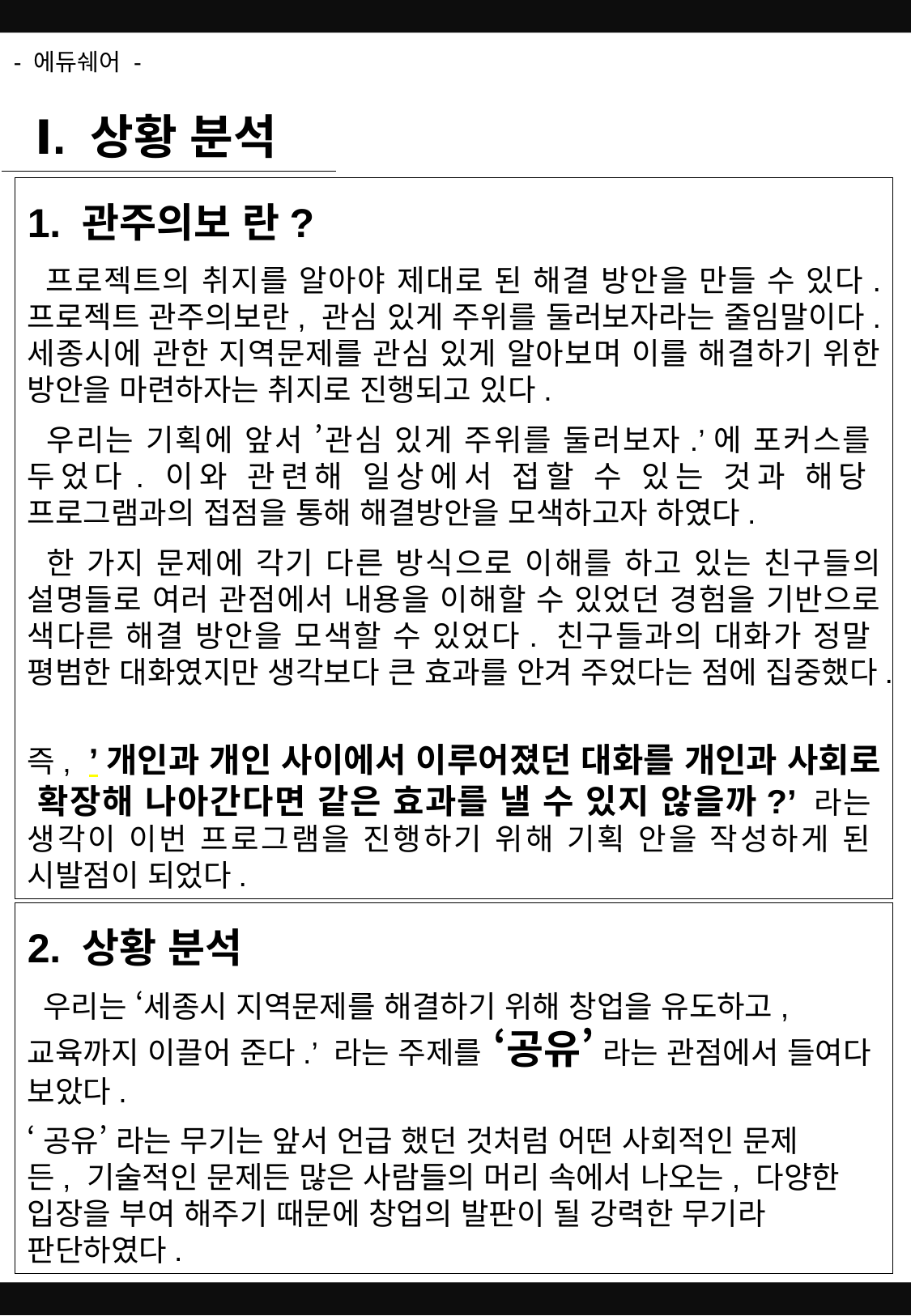

- 에듀쉐어 -
Ⅰ. 상황 분석
1. 관주의보 란?
 프로젝트의 취지를 알아야 제대로 된 해결 방안을 만들 수 있다. 프로젝트 관주의보란, 관심 있게 주위를 둘러보자라는 줄임말이다. 세종시에 관한 지역문제를 관심 있게 알아보며 이를 해결하기 위한 방안을 마련하자는 취지로 진행되고 있다.
 우리는 기획에 앞서 ’관심 있게 주위를 둘러보자.’에 포커스를 두었다. 이와 관련해 일상에서 접할 수 있는 것과 해당 프로그램과의 접점을 통해 해결방안을 모색하고자 하였다.
 한 가지 문제에 각기 다른 방식으로 이해를 하고 있는 친구들의 설명들로 여러 관점에서 내용을 이해할 수 있었던 경험을 기반으로 색다른 해결 방안을 모색할 수 있었다. 친구들과의 대화가 정말 평범한 대화였지만 생각보다 큰 효과를 안겨 주었다는 점에 집중했다.
즉,  ’개인과 개인 사이에서 이루어졌던 대화를 개인과 사회로 확장해 나아간다면 같은 효과를 낼 수 있지 않을까?’ 라는 생각이 이번 프로그램을 진행하기 위해 기획 안을 작성하게 된 시발점이 되었다.
2. 상황 분석
 우리는 ‘세종시 지역문제를 해결하기 위해 창업을 유도하고, 교육까지 이끌어 준다.’ 라는 주제를 ‘공유’ 라는 관점에서 들여다 보았다.
‘공유’ 라는 무기는 앞서 언급 했던 것처럼 어떤 사회적인 문제든, 기술적인 문제든 많은 사람들의 머리 속에서 나오는, 다양한 입장을 부여 해주기 때문에 창업의 발판이 될 강력한 무기라 판단하였다.